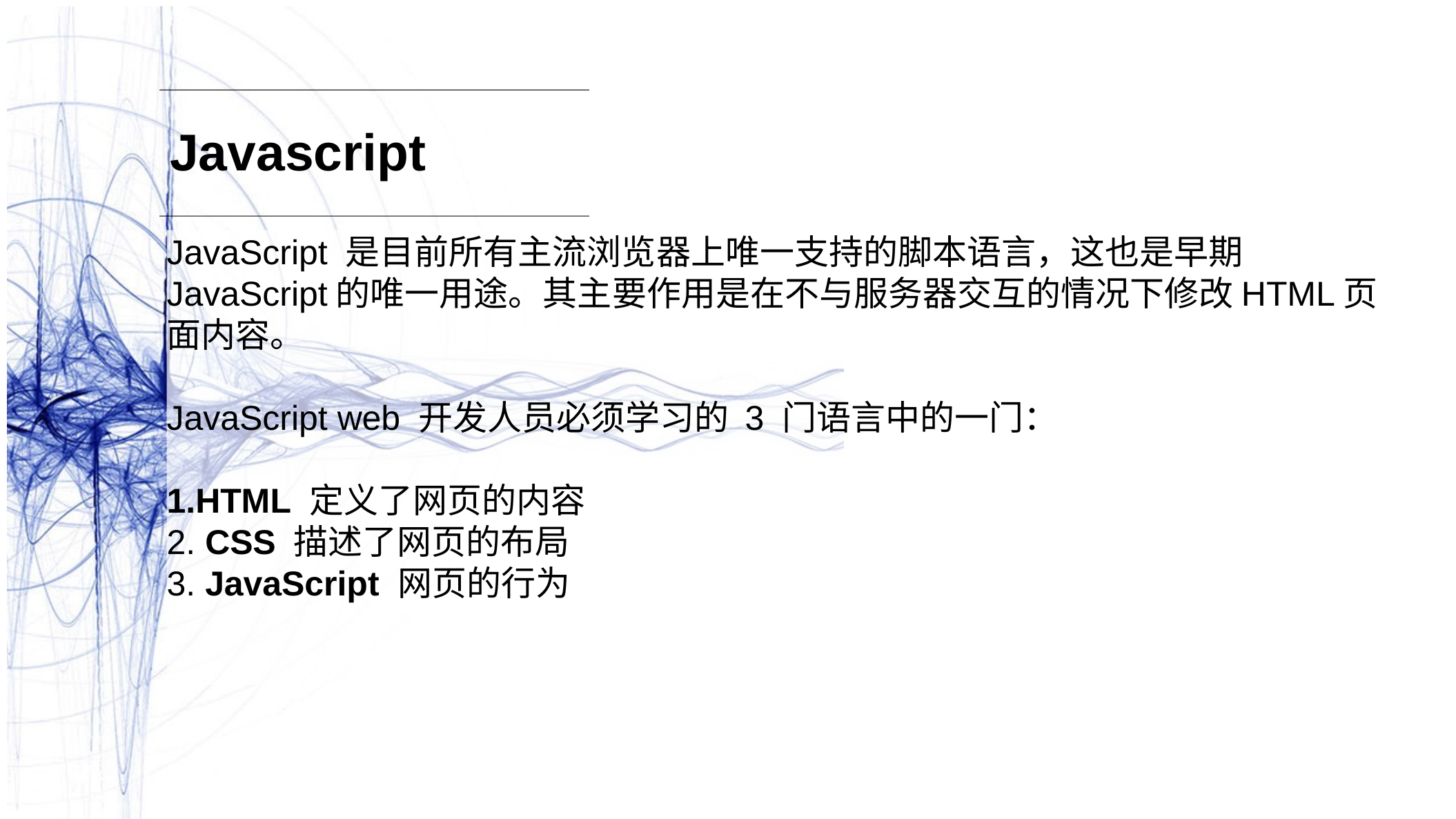

Javascript

JavaScript 是目前所有主流浏览器上唯一支持的脚本语言，这也是早期JavaScript的唯一用途。其主要作用是在不与服务器交互的情况下修改HTML页面内容。

JavaScript web 开发人员必须学习的 3 门语言中的一门：

1.HTML 定义了网页的内容
2. CSS 描述了网页的布局
3. JavaScript 网页的行为